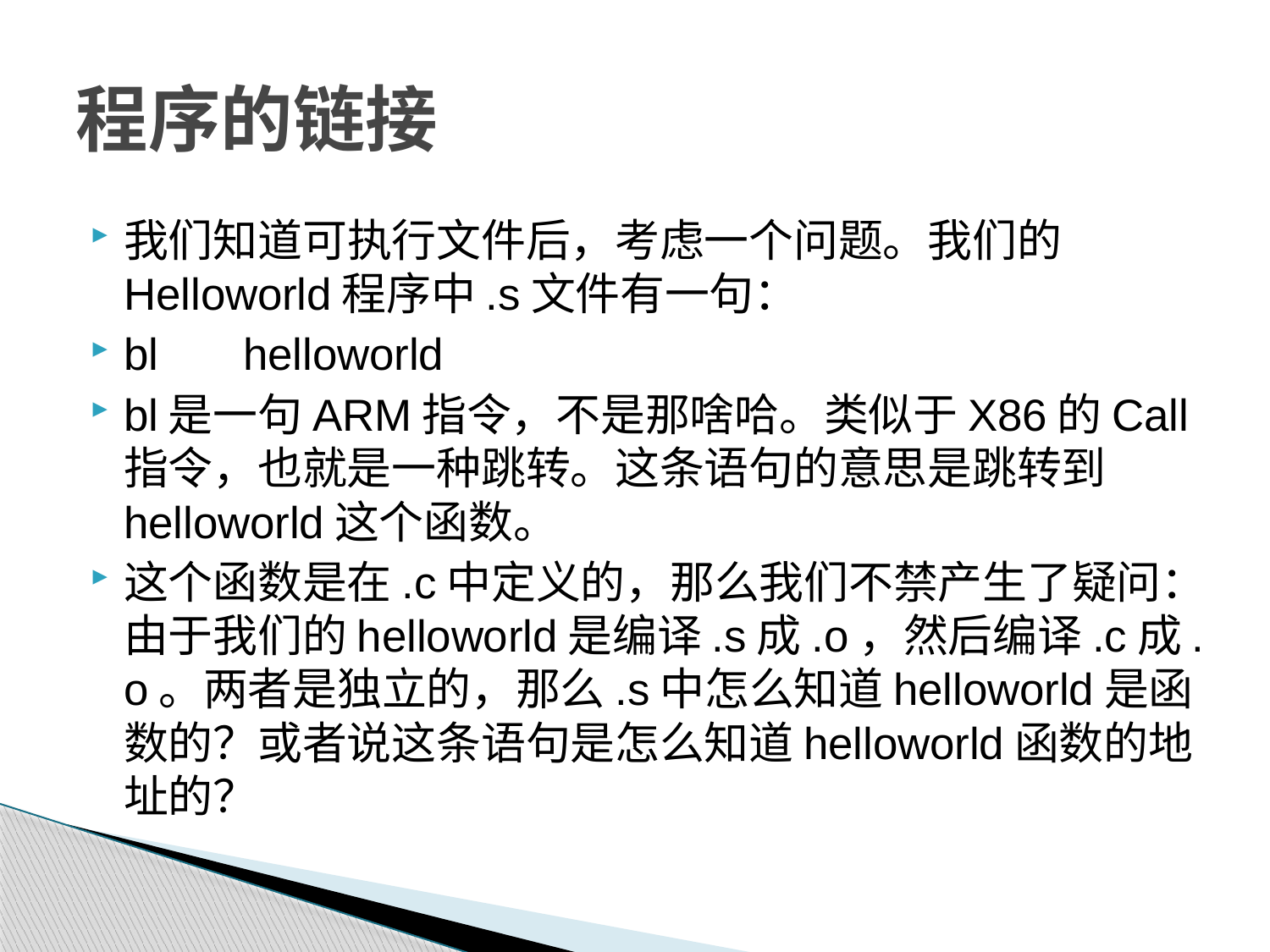

# 程序的链接
我们知道可执行文件后，考虑一个问题。我们的Helloworld程序中.s文件有一句：
bl	helloworld
bl是一句ARM指令，不是那啥哈。类似于X86的Call指令，也就是一种跳转。这条语句的意思是跳转到helloworld这个函数。
这个函数是在.c中定义的，那么我们不禁产生了疑问：由于我们的helloworld是编译.s成.o，然后编译.c成.o。两者是独立的，那么.s中怎么知道helloworld是函数的？或者说这条语句是怎么知道helloworld函数的地址的？